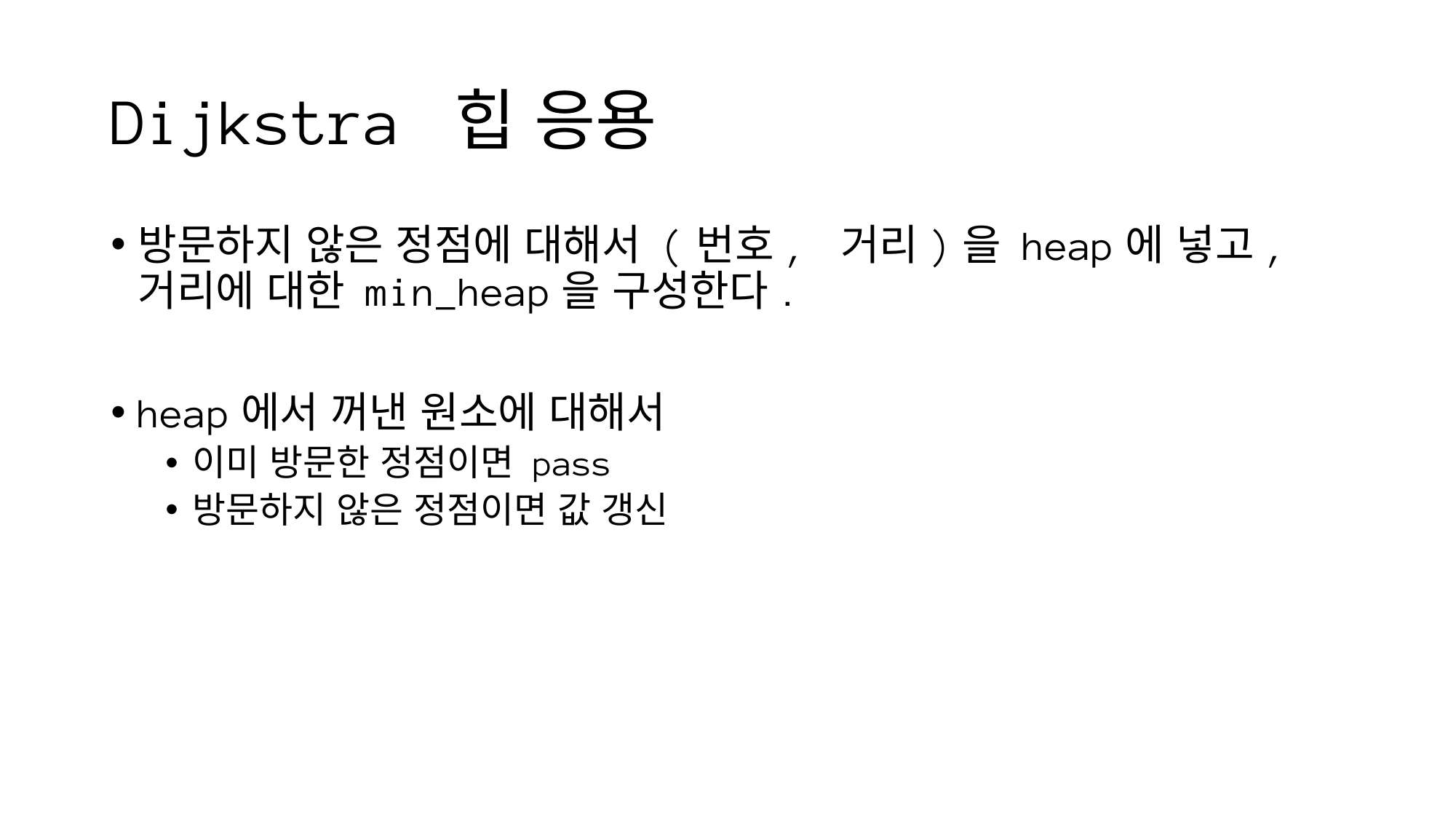

# Dijkstra 힙 응용
방문하지 않은 정점에 대해서 (번호, 거리)을 heap에 넣고, 거리에 대한 min_heap을 구성한다.

heap에서 꺼낸 원소에 대해서
이미 방문한 정점이면 pass
방문하지 않은 정점이면 값 갱신